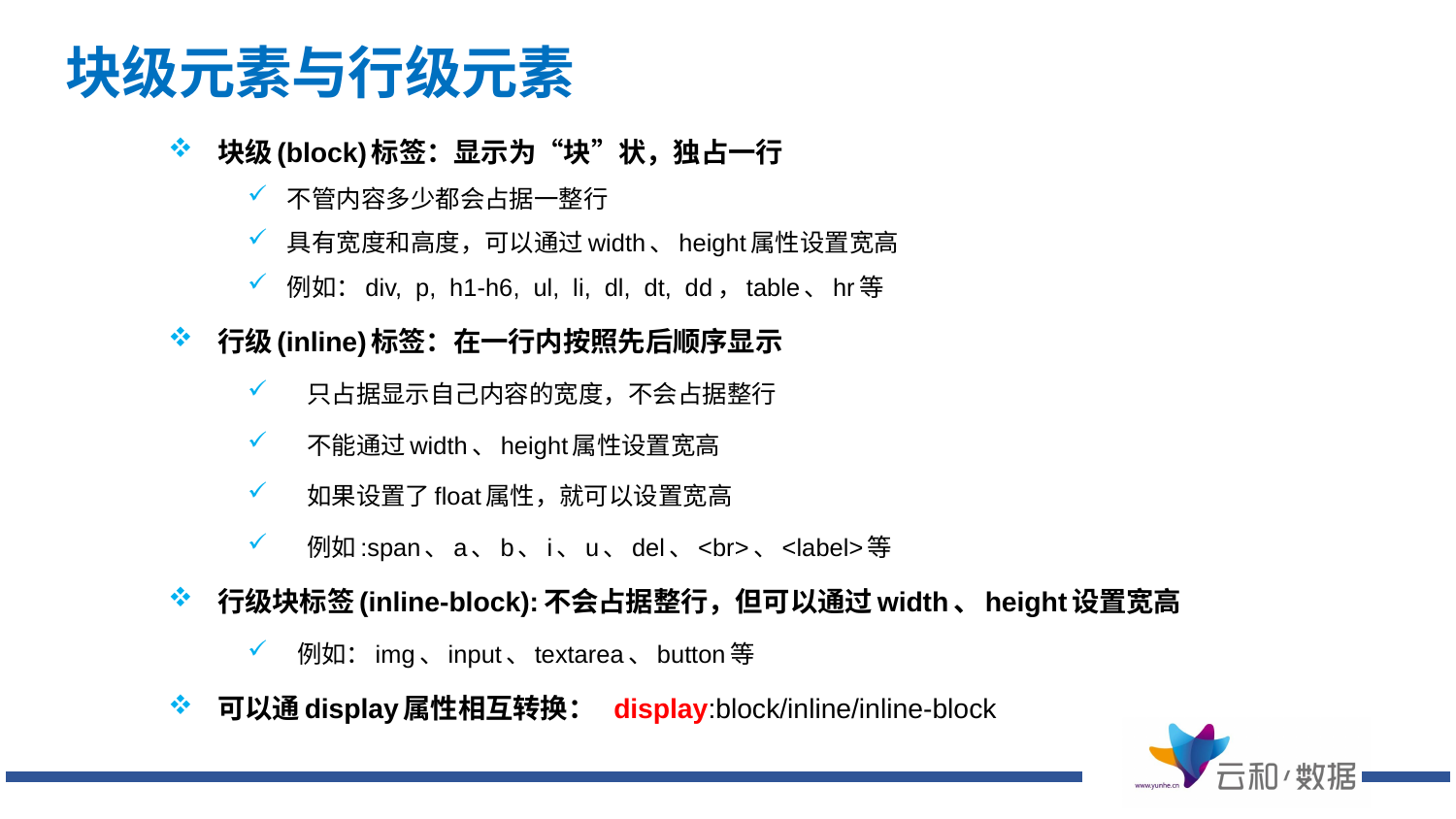

# 块级元素与行级元素
块级(block)标签：显示为“块”状，独占一行
不管内容多少都会占据一整行
具有宽度和高度，可以通过width、height属性设置宽高
例如：div,  p,  h1-h6,  ul,  li,  dl,  dt,  dd，table、hr等
行级(inline)标签：在一行内按照先后顺序显示
只占据显示自己内容的宽度，不会占据整行
不能通过width、height属性设置宽高
如果设置了float属性，就可以设置宽高
例如:span、a、b、i、u、del、<br>、<label>等
行级块标签(inline-block):不会占据整行，但可以通过width、height设置宽高
例如：img、input、textarea、button等
可以通display属性相互转换：	display:block/inline/inline-block

6